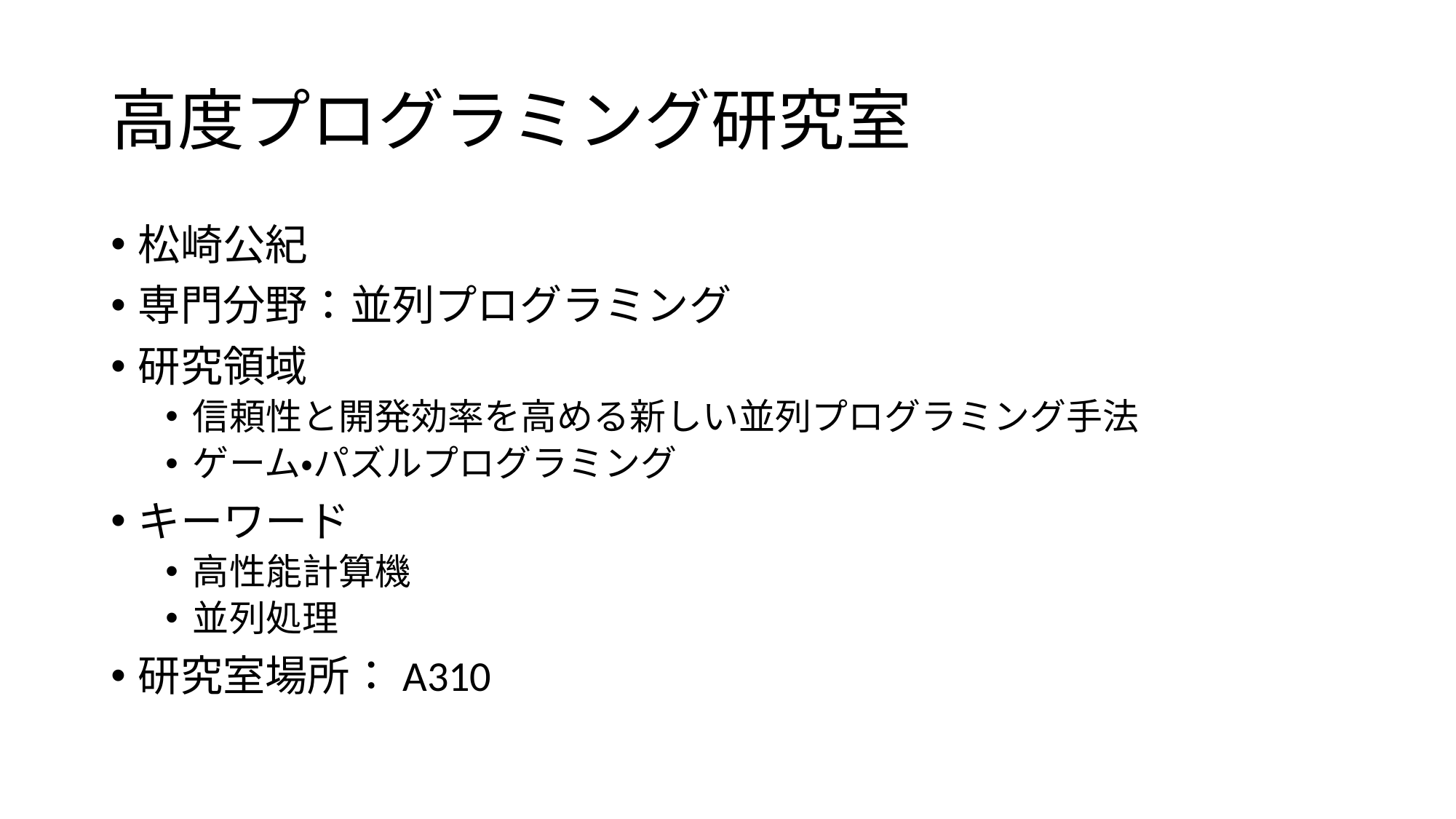

# 高度プログラミング研究室
松崎公紀
専門分野：並列プログラミング
研究領域
信頼性と開発効率を高める新しい並列プログラミング手法
ゲーム・パズルプログラミング
キーワード
高性能計算機
並列処理
研究室場所：A310